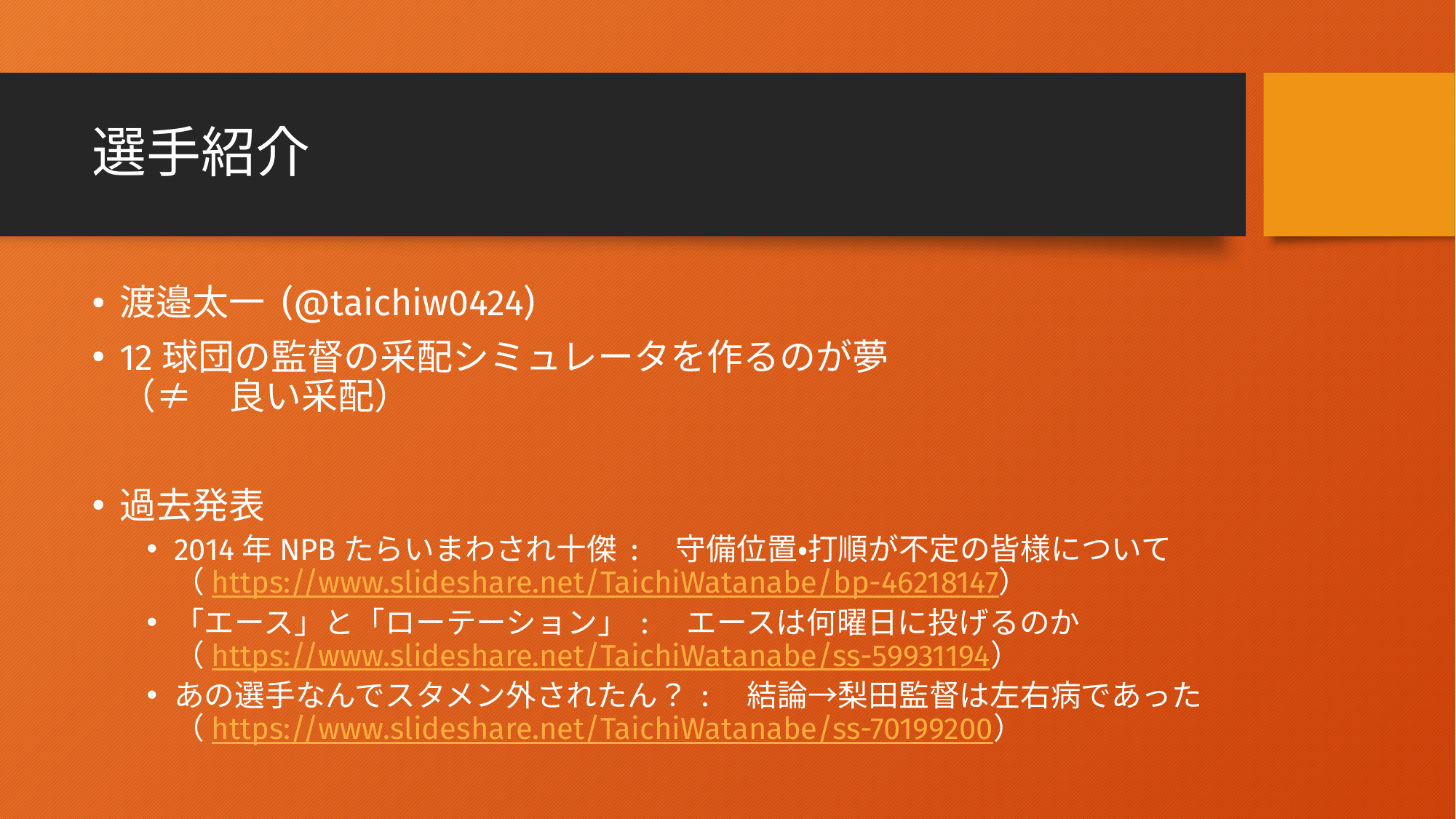

# 選手紹介
渡邉太一 (@taichiw0424)
12球団の監督の采配シミュレータを作るのが夢
（≠　良い采配）

過去発表
2014年NPBたらいまわされ十傑 :　守備位置・打順が不定の皆様について
（https://www.slideshare.net/TaichiWatanabe/bp-46218147）
「エース」と「ローテーション」 :　エースは何曜日に投げるのか
（https://www.slideshare.net/TaichiWatanabe/ss-59931194）
あの選手なんでスタメン外されたん？ :　結論→梨田監督は左右病であった
（https://www.slideshare.net/TaichiWatanabe/ss-70199200）